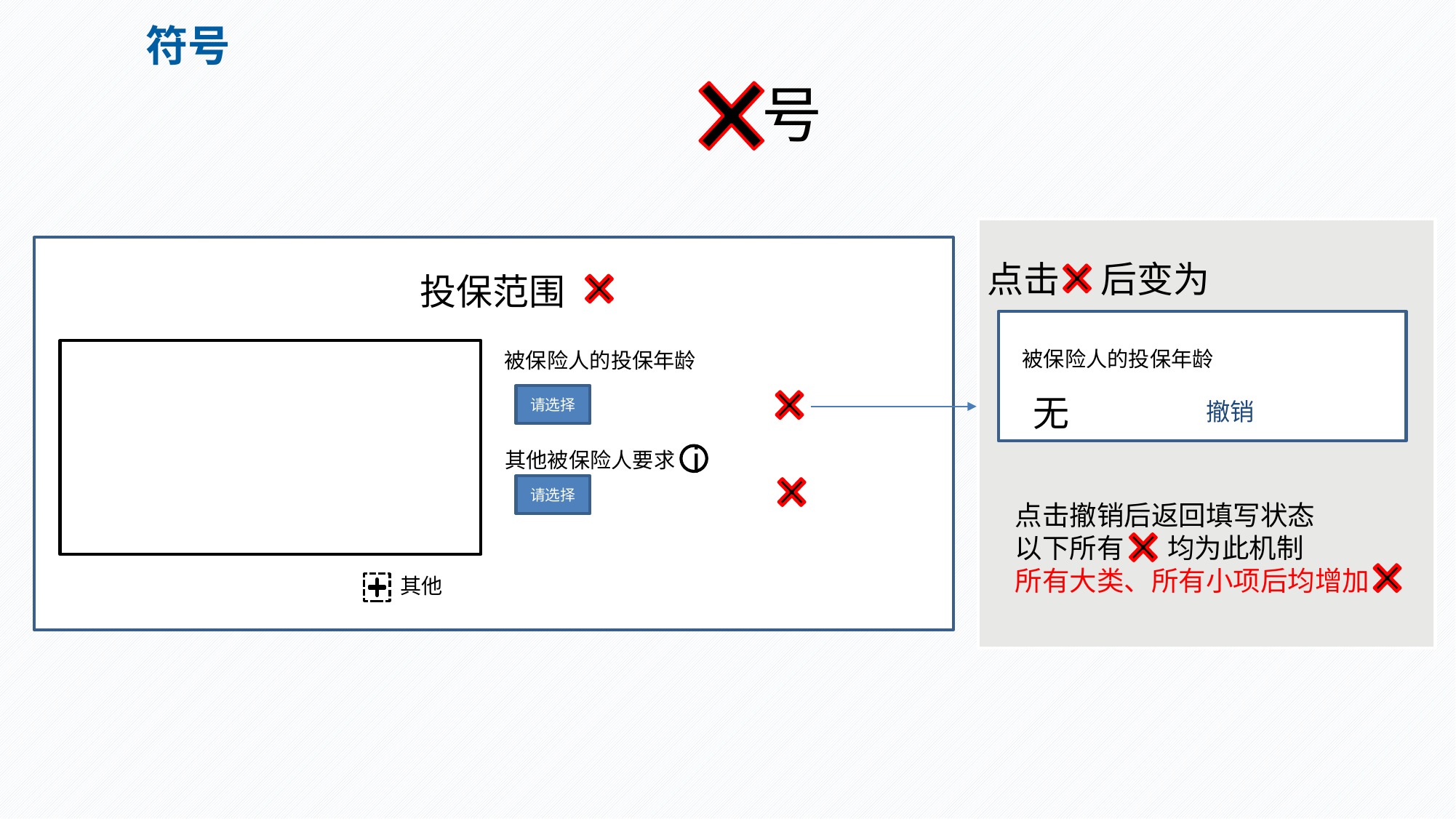

符号

号

点击     后变为

投保范围

被保险人的投保年龄

被保险人的投保年龄

无
请选择
撤销
其他被保险人要求
i

请选择
点击撤销后返回填写状态
以下所有       均为此机制
所有大类、所有小项后均增加

其他